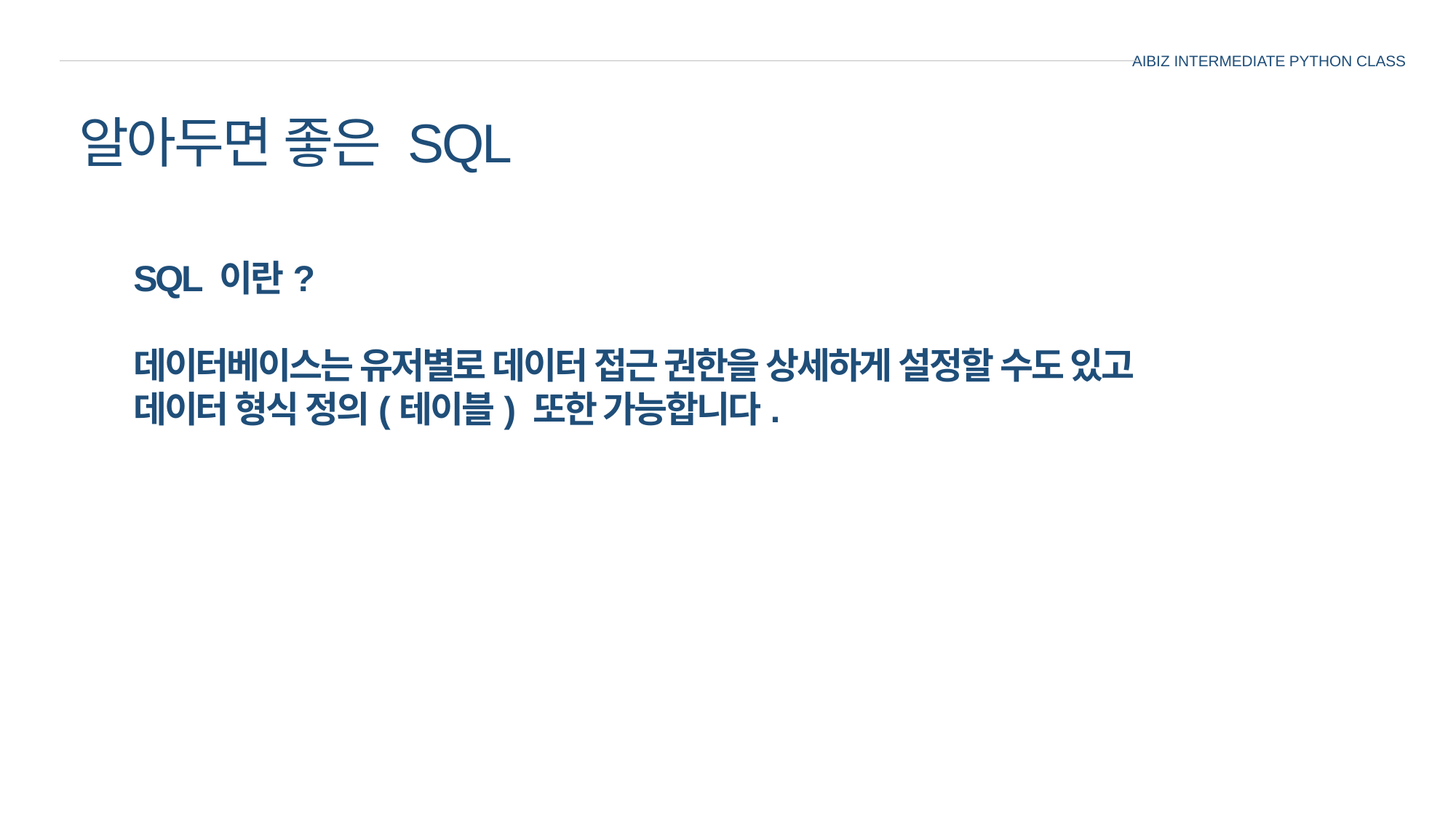

AIBIZ INTERMEDIATE PYTHON CLASS
알아두면 좋은 SQL
SQL 이란?

데이터베이스는 유저별로 데이터 접근 권한을 상세하게 설정할 수도 있고
데이터 형식 정의(테이블) 또한 가능합니다.